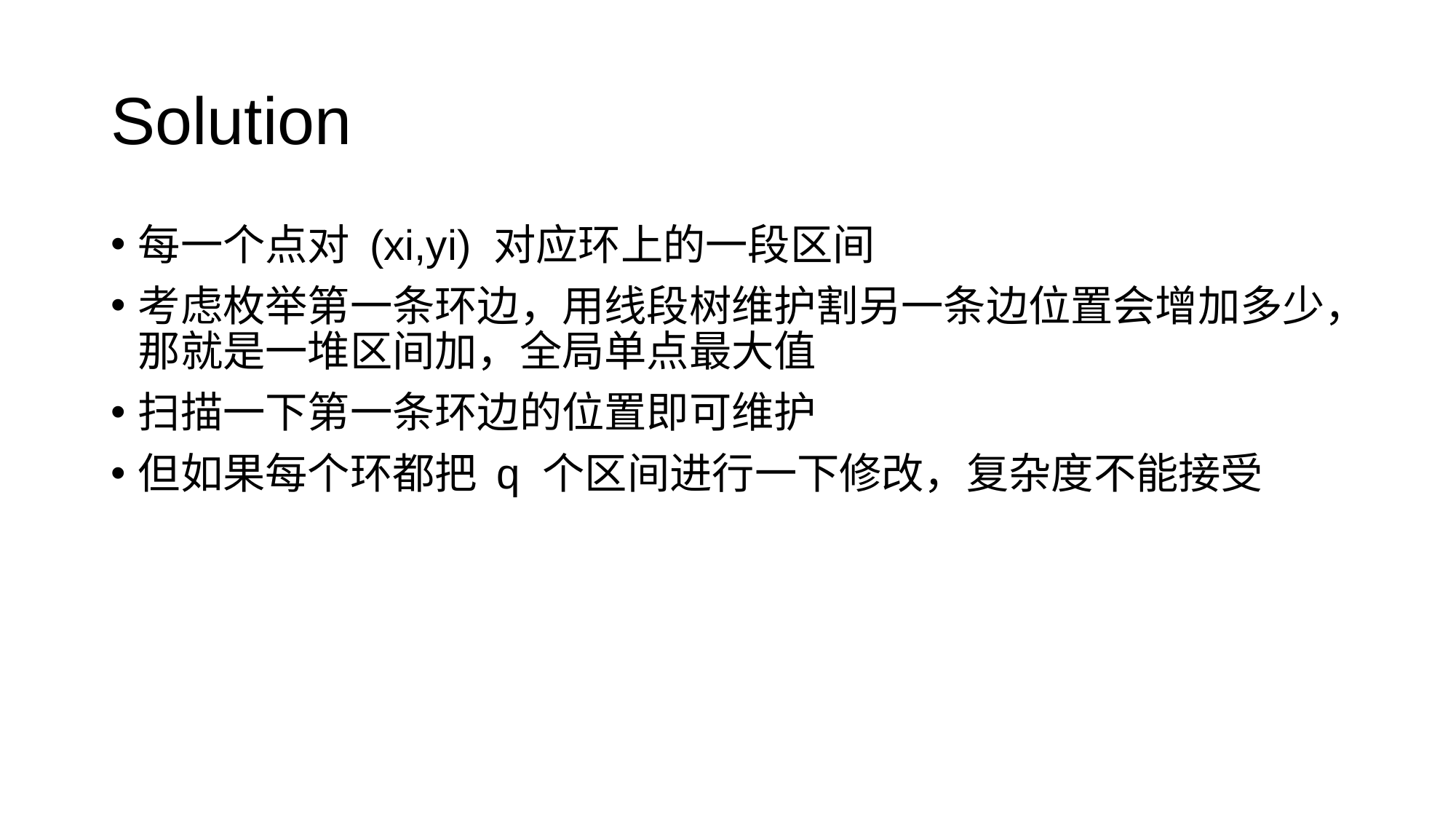

# Solution
每一个点对 (xi,yi) 对应环上的一段区间
考虑枚举第一条环边，用线段树维护割另一条边位置会增加多少，那就是一堆区间加，全局单点最大值
扫描一下第一条环边的位置即可维护
但如果每个环都把 q 个区间进行一下修改，复杂度不能接受